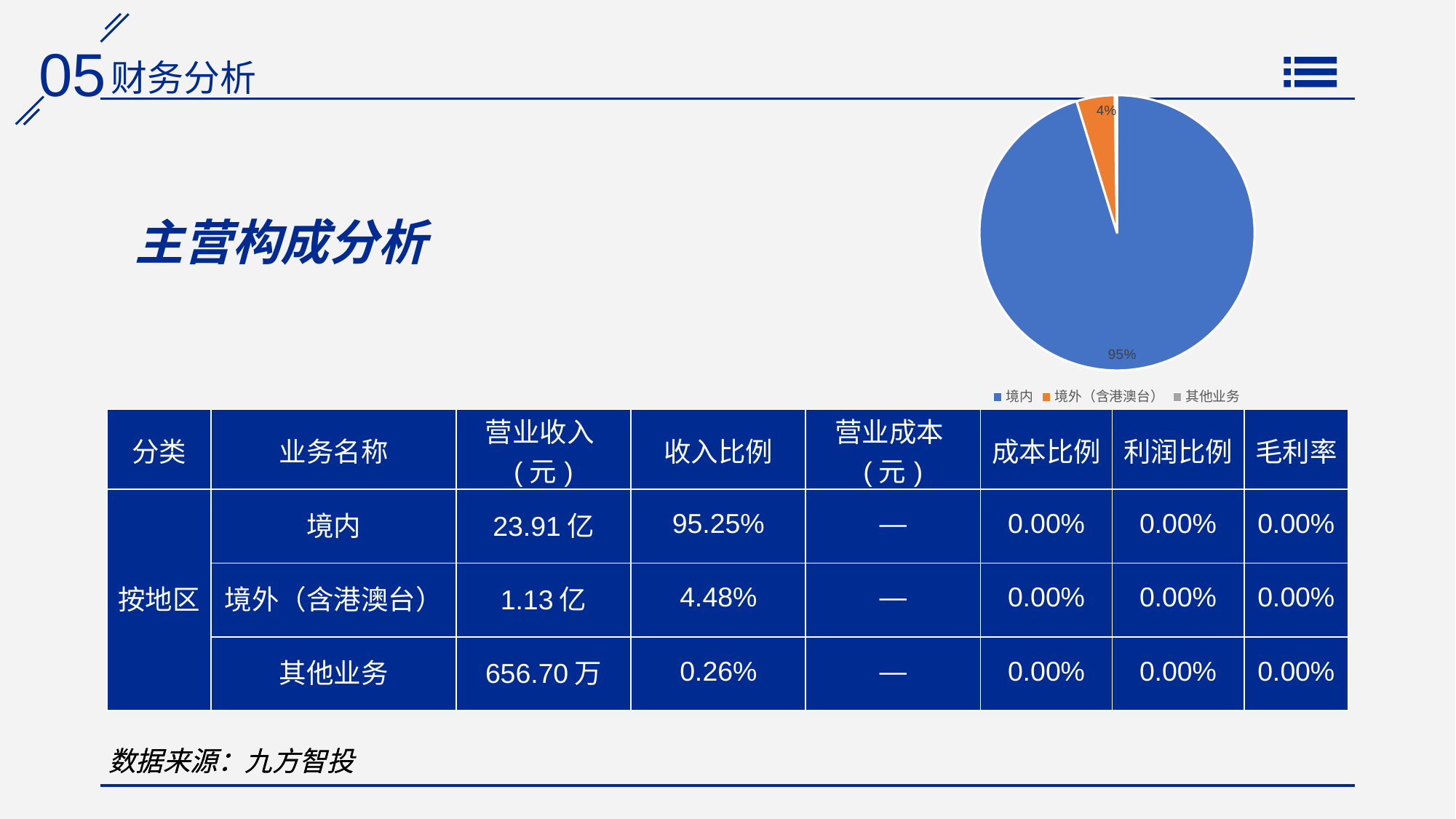

### Chart

| Category |  |
|---|---|
| 境内 | 0.9525 |
| 境外（含港澳台） | 0.0448 |
| 其他业务 | 0.0026 |
主营构成分析
| 分类 | 业务名称 | 营业收入(元) | 收入比例 | 营业成本(元) | 成本比例 | 利润比例 | 毛利率 |
| --- | --- | --- | --- | --- | --- | --- | --- |
| 按地区 | 境内 | 23.91亿 | 95.25% | — | 0.00% | 0.00% | 0.00% |
|  | 境外（含港澳台） | 1.13亿 | 4.48% | — | 0.00% | 0.00% | 0.00% |
|  | 其他业务 | 656.70万 | 0.26% | — | 0.00% | 0.00% | 0.00% |
数据来源：九方智投